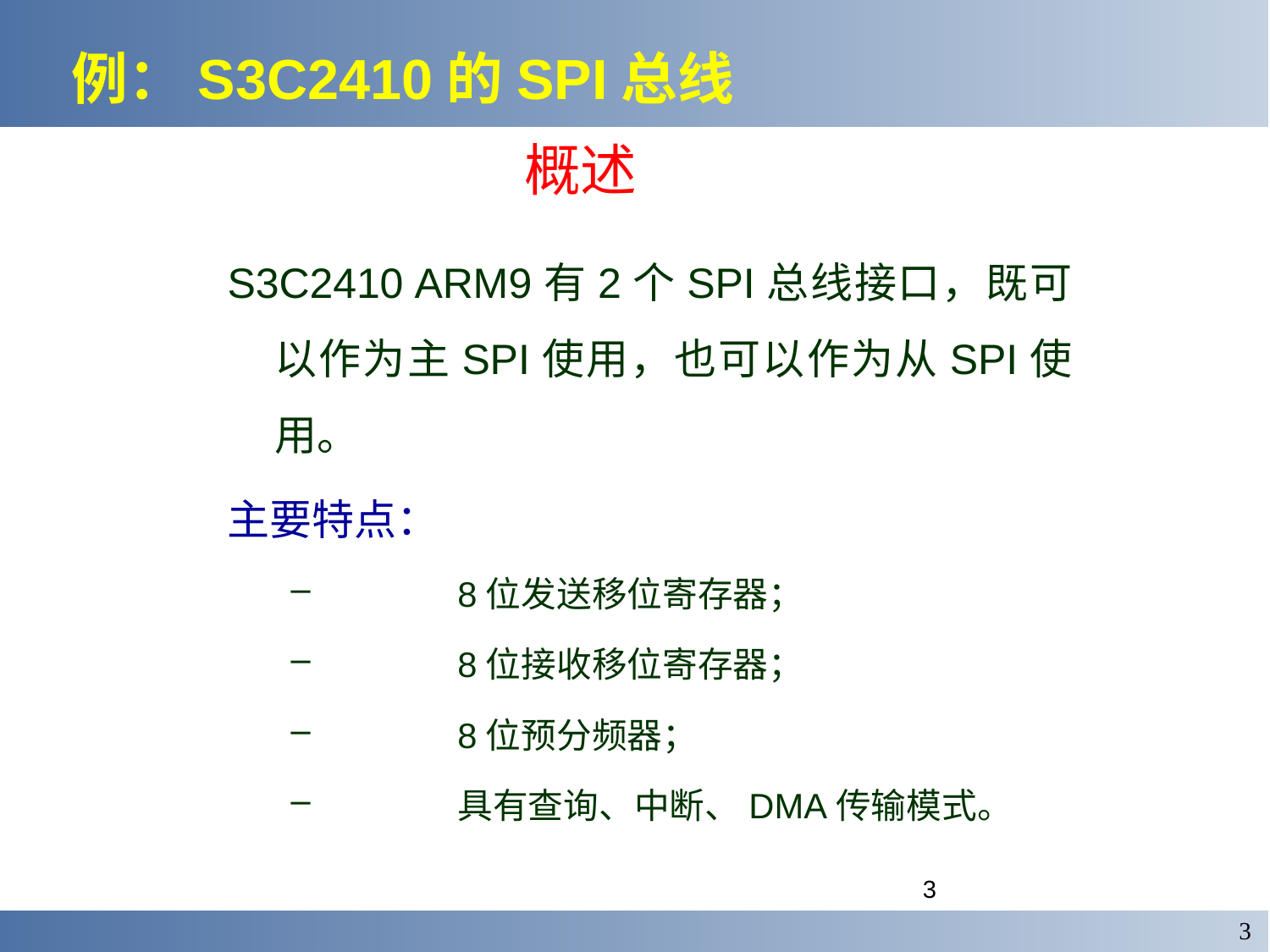

# 例：S3C2410的SPI总线
概述
S3C2410 ARM9有2个SPI总线接口，既可以作为主SPI使用，也可以作为从SPI使用。
主要特点：
	8位发送移位寄存器；
	8位接收移位寄存器；
	8位预分频器；
	具有查询、中断、DMA传输模式。
3